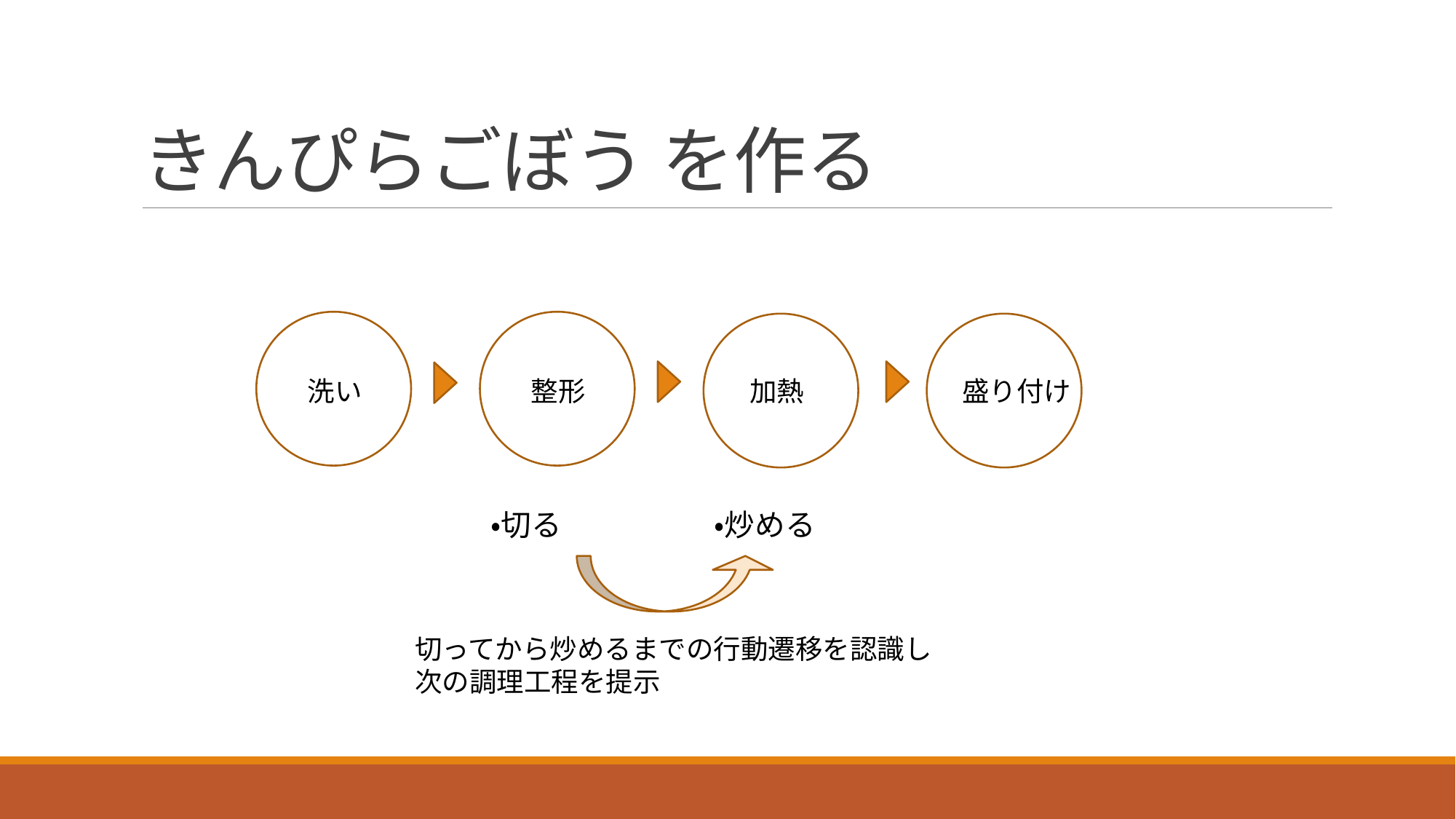

# きんぴらごぼう を作る

洗い
整形
加熱
盛り付け

・切る
・炒める

切ってから炒めるまでの行動遷移を認識し
次の調理工程を提示